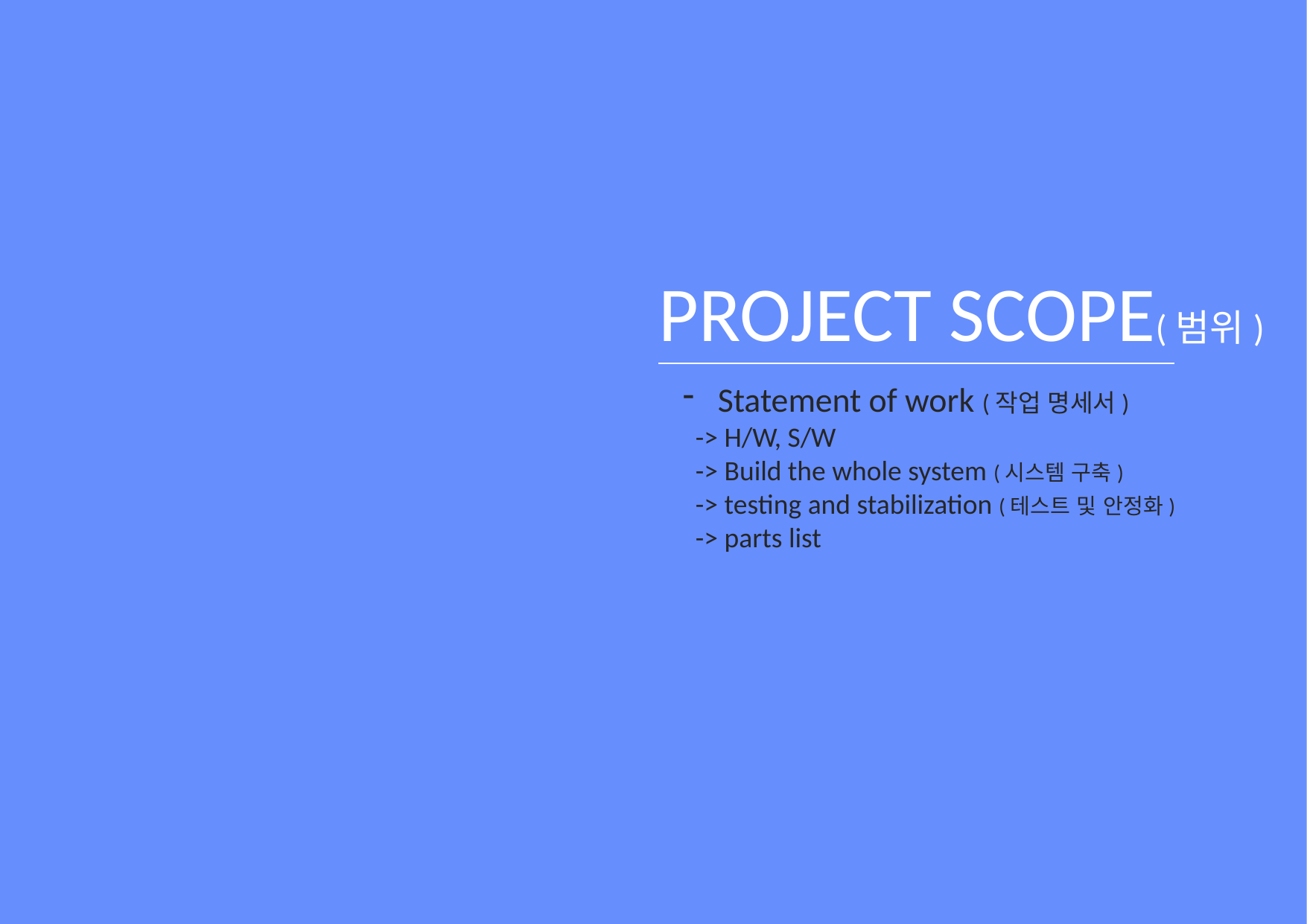

02
PROJECT SCOPE(범위)
Statement of work (작업 명세서)
  -> H/W, S/W
  -> Build the whole system (시스템 구축)
  -> testing and stabilization (테스트 및 안정화)
  -> parts list